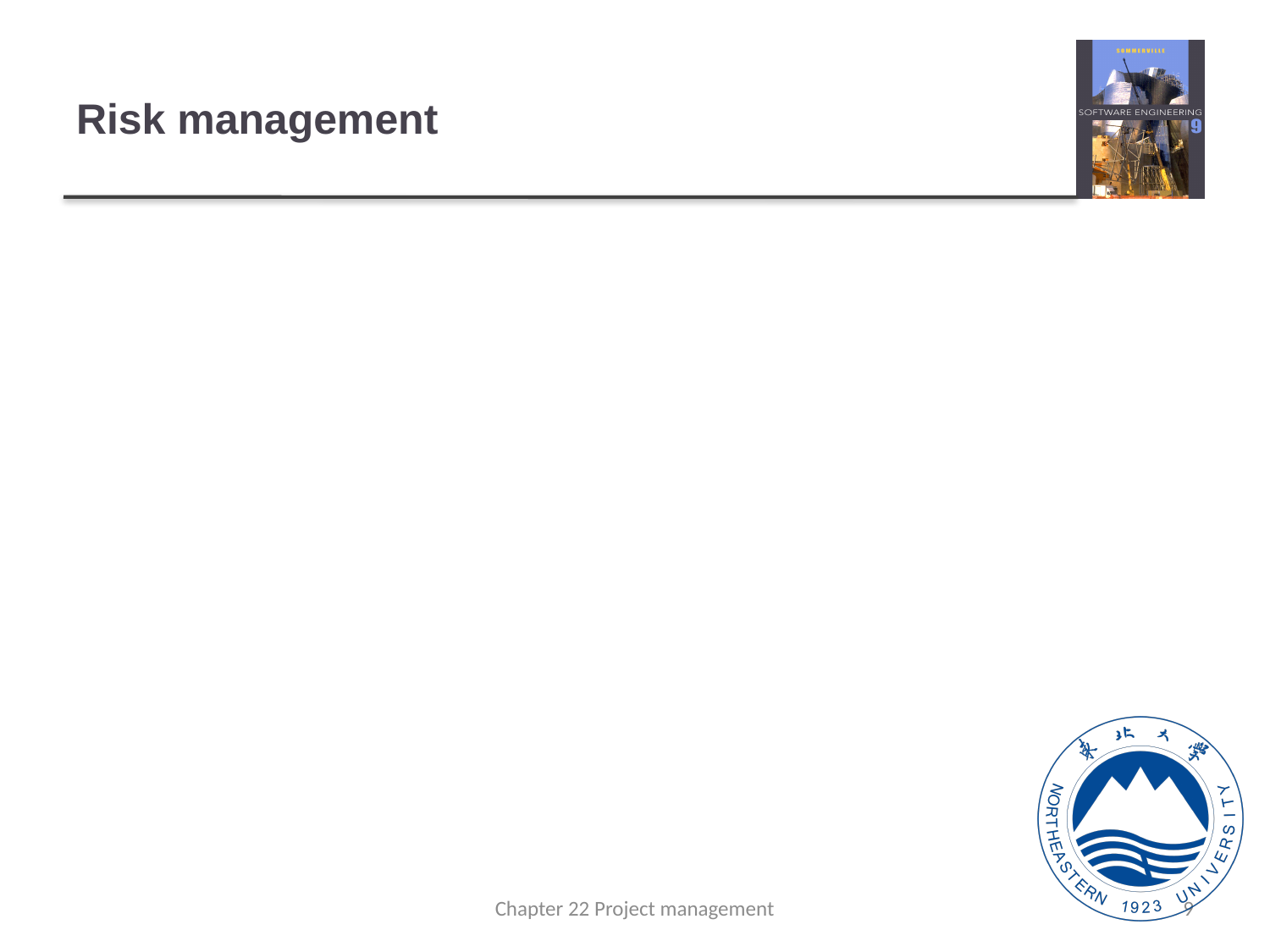

# Risk management
Risk management is concerned with identifying risks and drawing up plans to minimise their effect on a project.
A risk is a probability that some adverse circumstance will occur
Project risks affect schedule or resources;影响项目进度和资源
A good programmer or designer
Product risks affect the quality or performance of the software being developed;
Bad Component provided by other organization
Business risks affect the organization developing or procuring the software.与竞争对手和行业相关
Other company provide novel product
Chapter 22 Project management
9